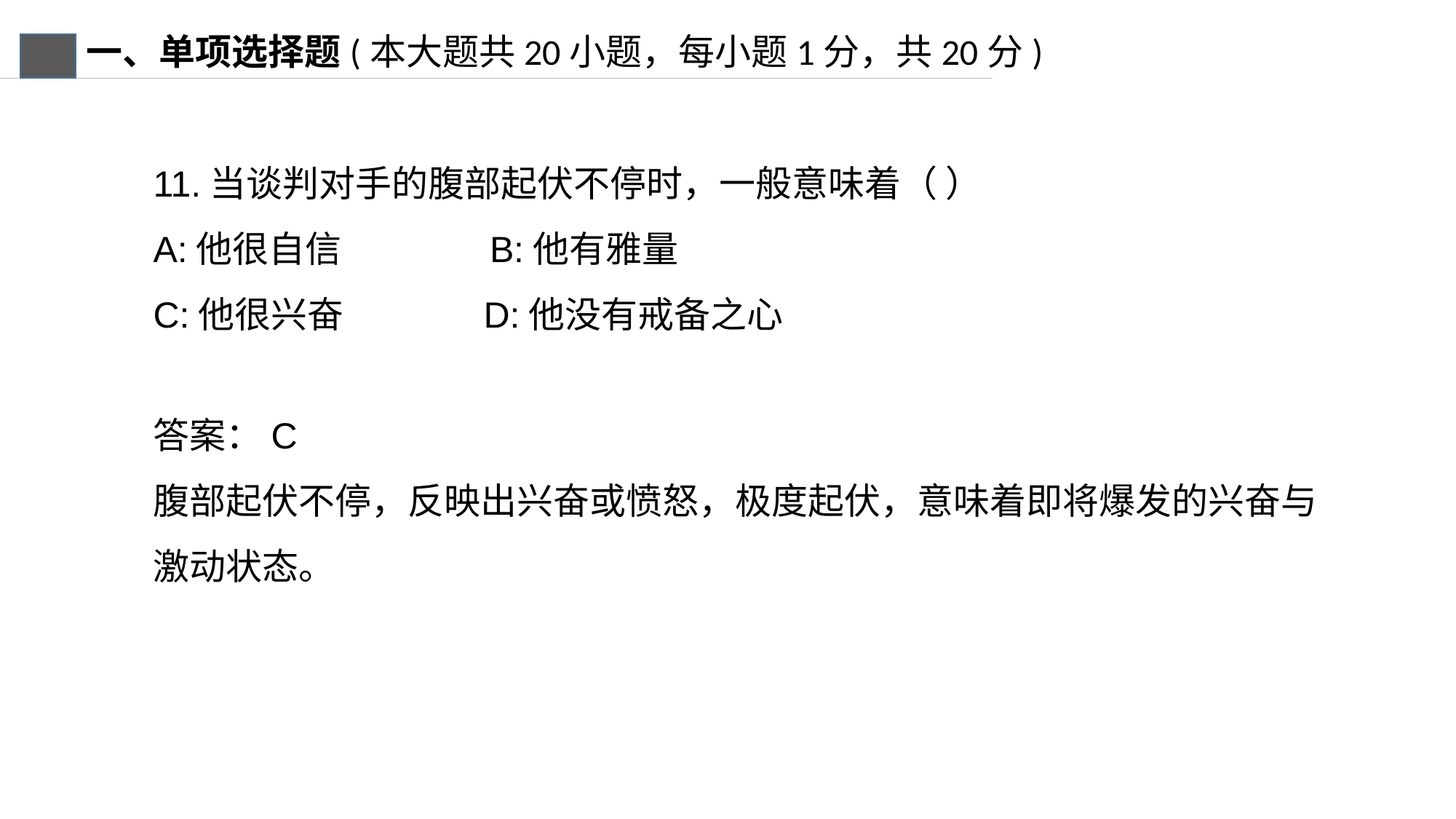

一、单项选择题(本大题共20小题，每小题1分，共20分)

11.当谈判对手的腹部起伏不停时，一般意味着（ ）
A:他很自信                 B:他有雅量
C:他很兴奋                D:他没有戒备之心
答案：C
腹部起伏不停，反映出兴奋或愤怒，极度起伏，意味着即将爆发的兴奋与激动状态。